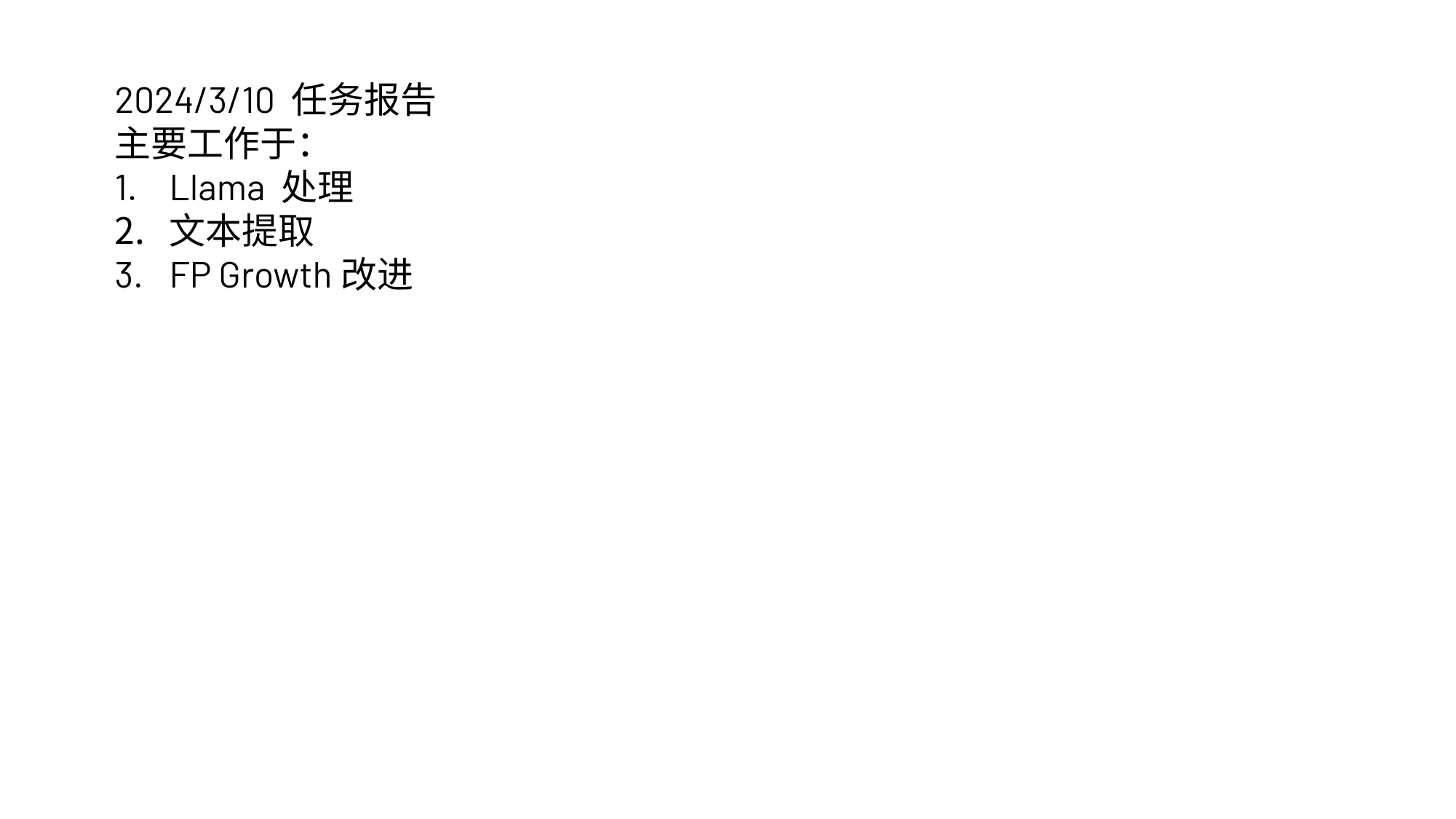

2024/3/10 任务报告
主要工作于：
Llama 处理
文本提取
FP Growth改进